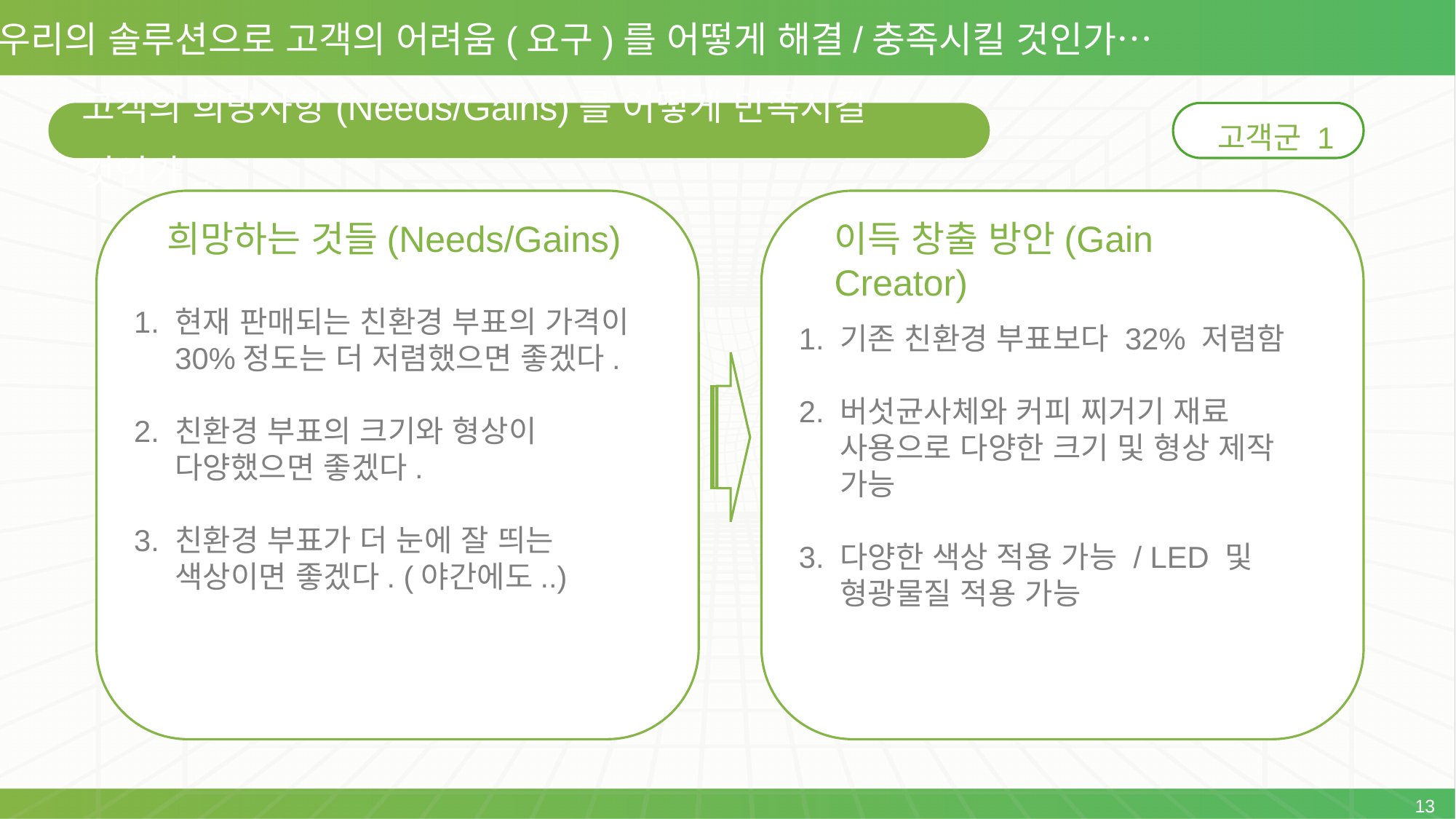

우리의 솔루션으로 고객의 어려움(요구)를 어떻게 해결/충족시킬 것인가…
고객의 희망사항(Needs/Gains)를 어떻게 만족시킬 것인가...
고객군 1
현재 판매되는 친환경 부표의 가격이 30%정도는 더 저렴했으면 좋겠다.

친환경 부표의 크기와 형상이 다양했으면 좋겠다.

친환경 부표가 더 눈에 잘 띄는 색상이면 좋겠다. (야간에도..)

기존 친환경 부표보다 32% 저렴함

버섯균사체와 커피 찌거기 재료 사용으로 다양한 크기 및 형상 제작 가능

다양한 색상 적용 가능 / LED 및 형광물질 적용 가능
이득 창출 방안(Gain Creator)
희망하는 것들(Needs/Gains)

13